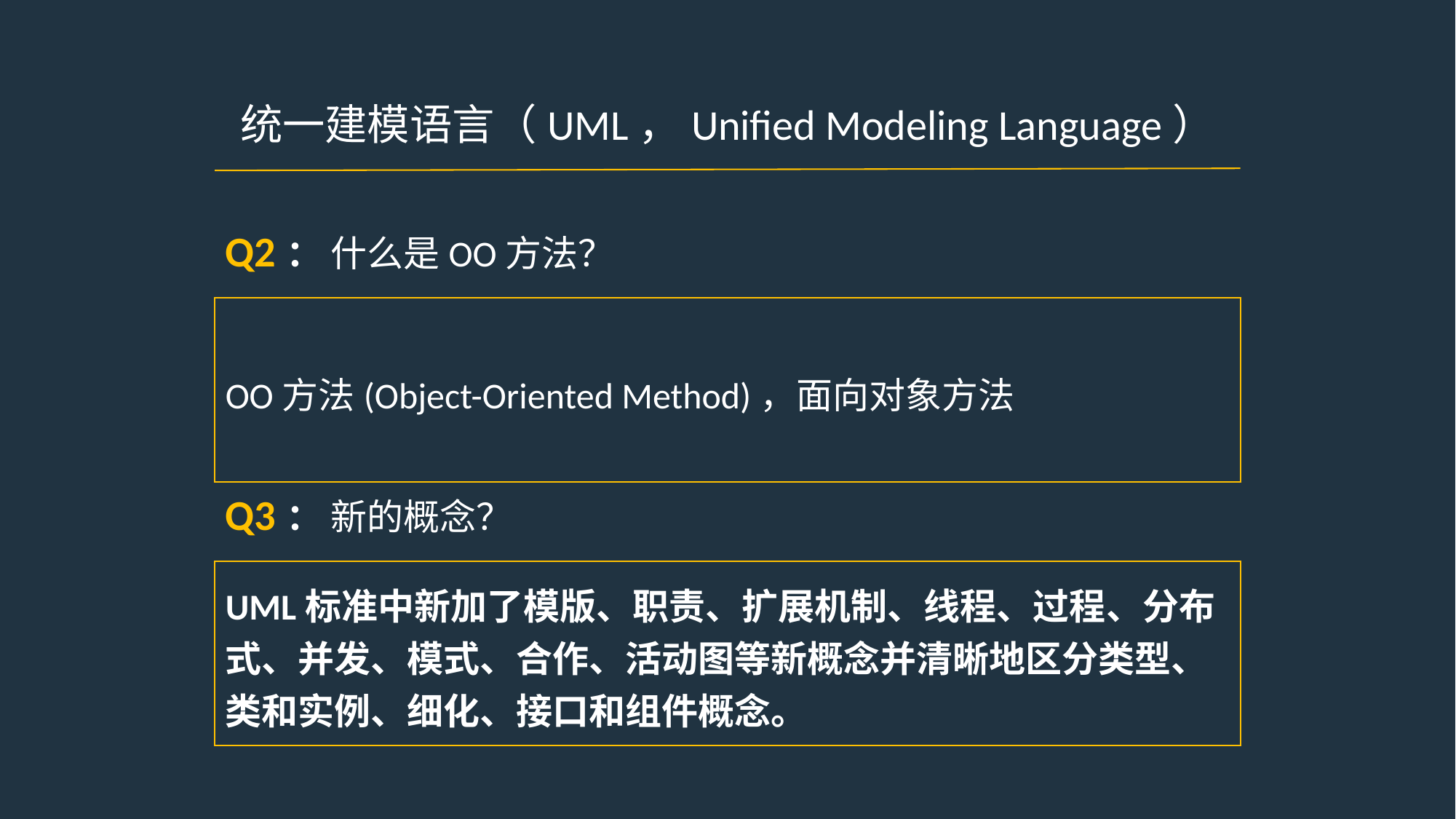

统一建模语言（UML，Unified Modeling Language）
Q2： 什么是OO方法？
OO方法(Object-Oriented Method)，面向对象方法
Q3： 新的概念？
UML标准中新加了模版、职责、扩展机制、线程、过程、分布式、并发、模式、合作、活动图等新概念并清晰地区分类型、类和实例、细化、接口和组件概念。